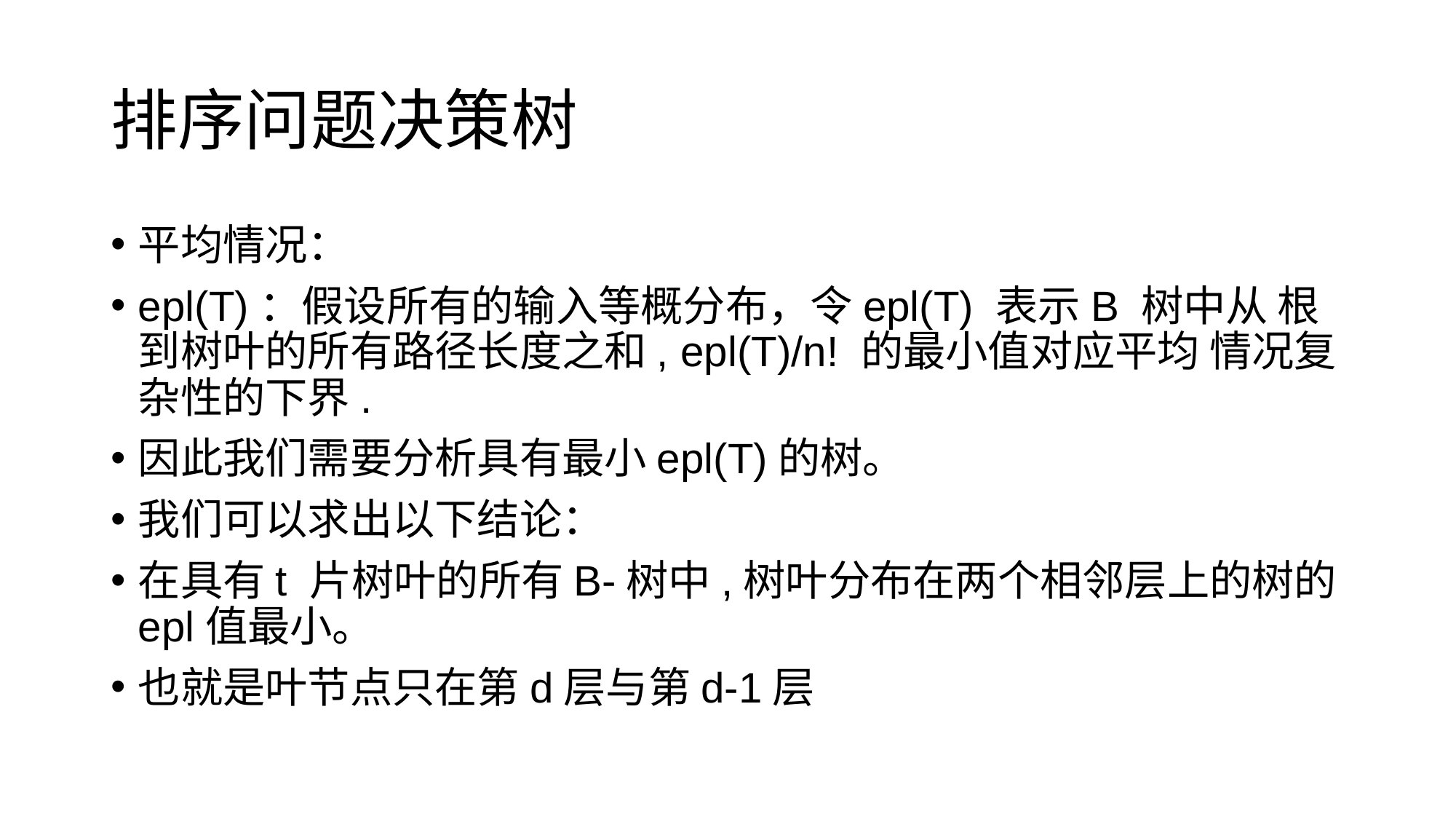

# 排序问题决策树
平均情况：
epl(T)：假设所有的输入等概分布，令epl(T) 表示B 树中从 根到树叶的所有路径长度之和, epl(T)/n! 的最小值对应平均 情况复杂性的下界.
因此我们需要分析具有最小epl(T)的树。
我们可以求出以下结论：
在具有t 片树叶的所有B-树中,树叶分布在两个相邻层上的树的epl值最小。
也就是叶节点只在第d层与第d-1层